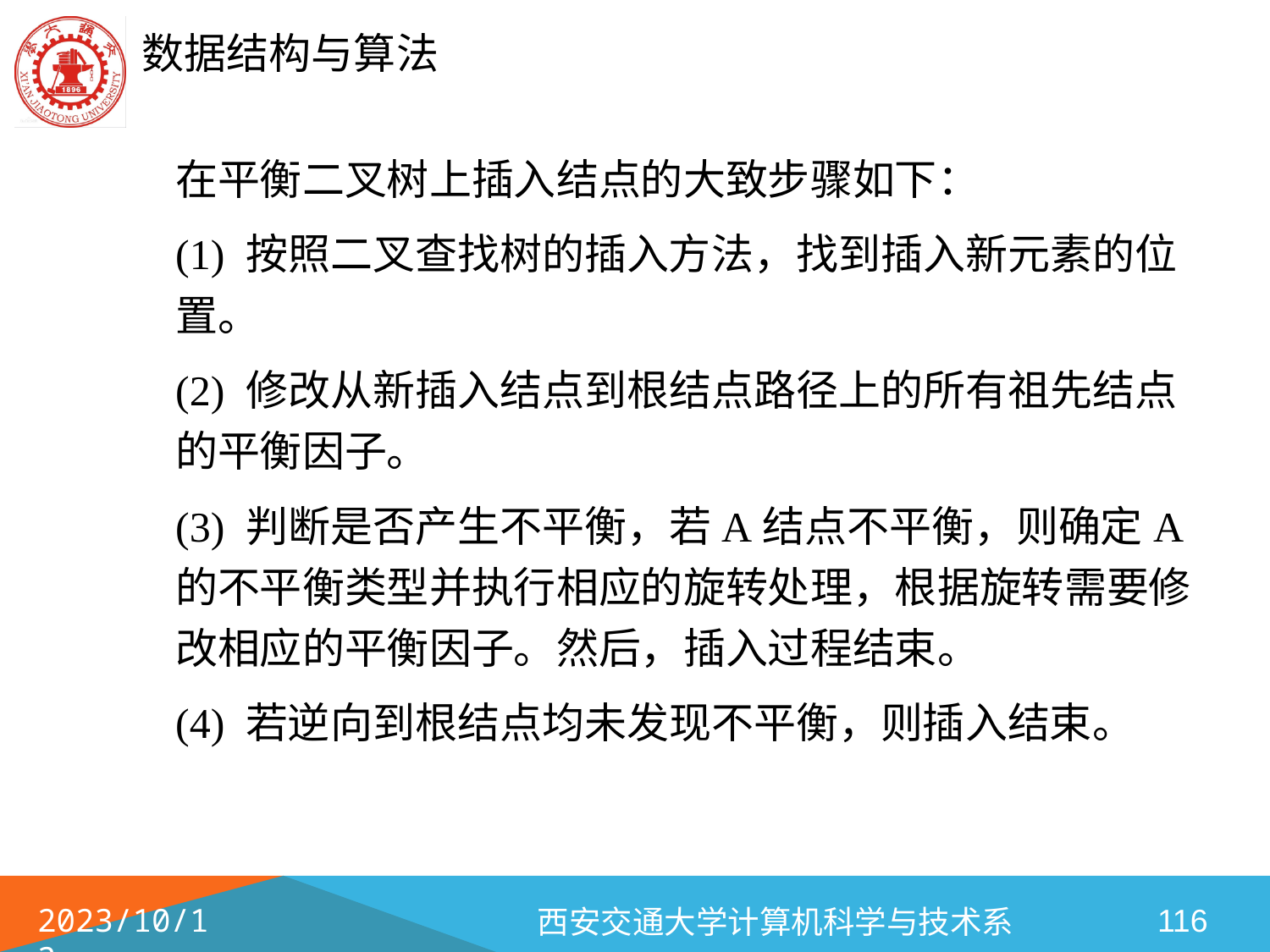

在平衡二叉树上插入结点的大致步骤如下：
	(1) 按照二叉查找树的插入方法，找到插入新元素的位置。
	(2) 修改从新插入结点到根结点路径上的所有祖先结点的平衡因子。
	(3) 判断是否产生不平衡，若A结点不平衡，则确定A的不平衡类型并执行相应的旋转处理，根据旋转需要修改相应的平衡因子。然后，插入过程结束。
	(4) 若逆向到根结点均未发现不平衡，则插入结束。